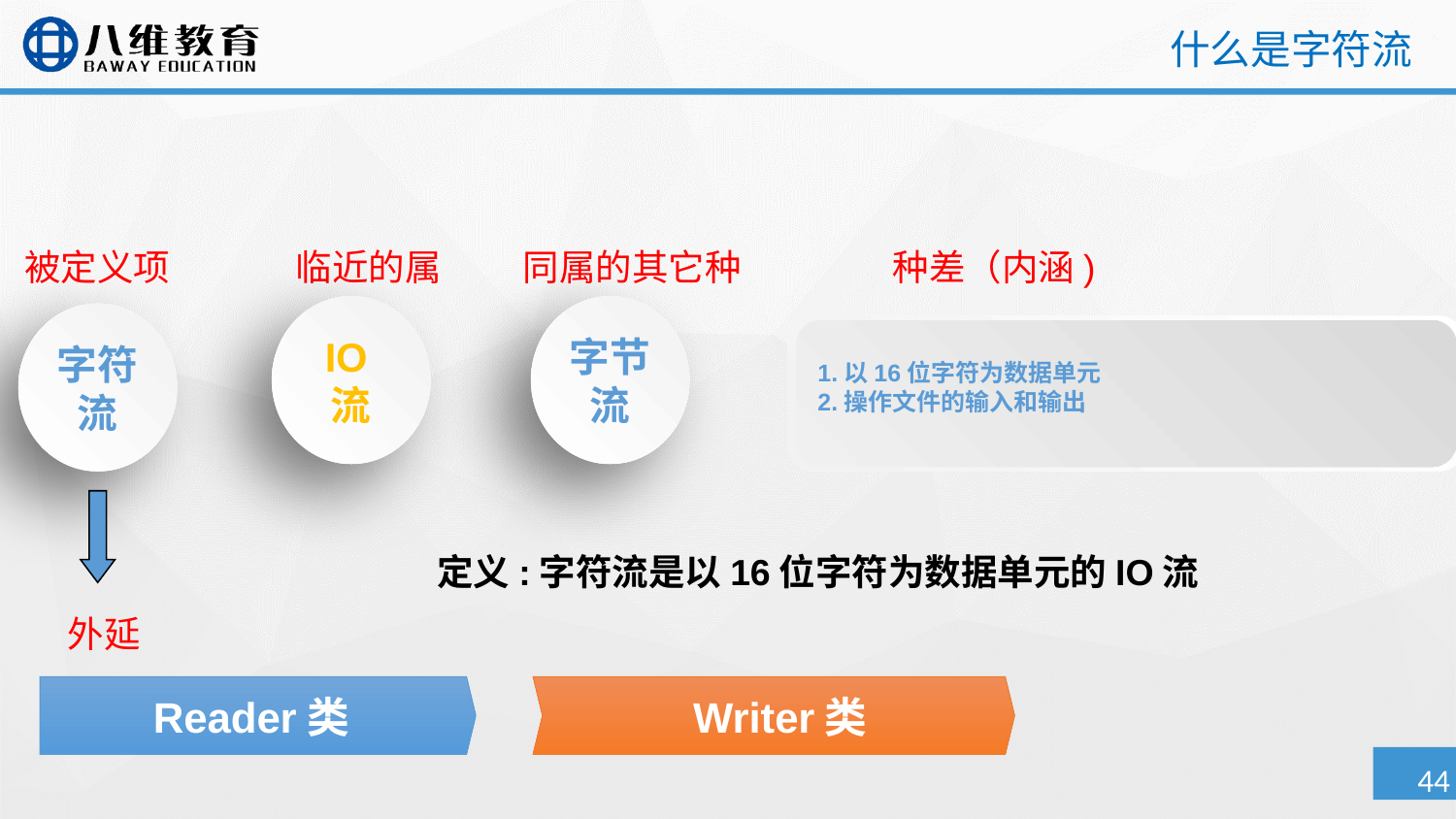

# 什么是字符流
被定义项
临近的属
同属的其它种
种差（内涵)
IO流
字节流
字符流

1.以16位字符为数据单元
2.操作文件的输入和输出

定义:字符流是以16位字符为数据单元的IO流
外延

Writer类

Reader类